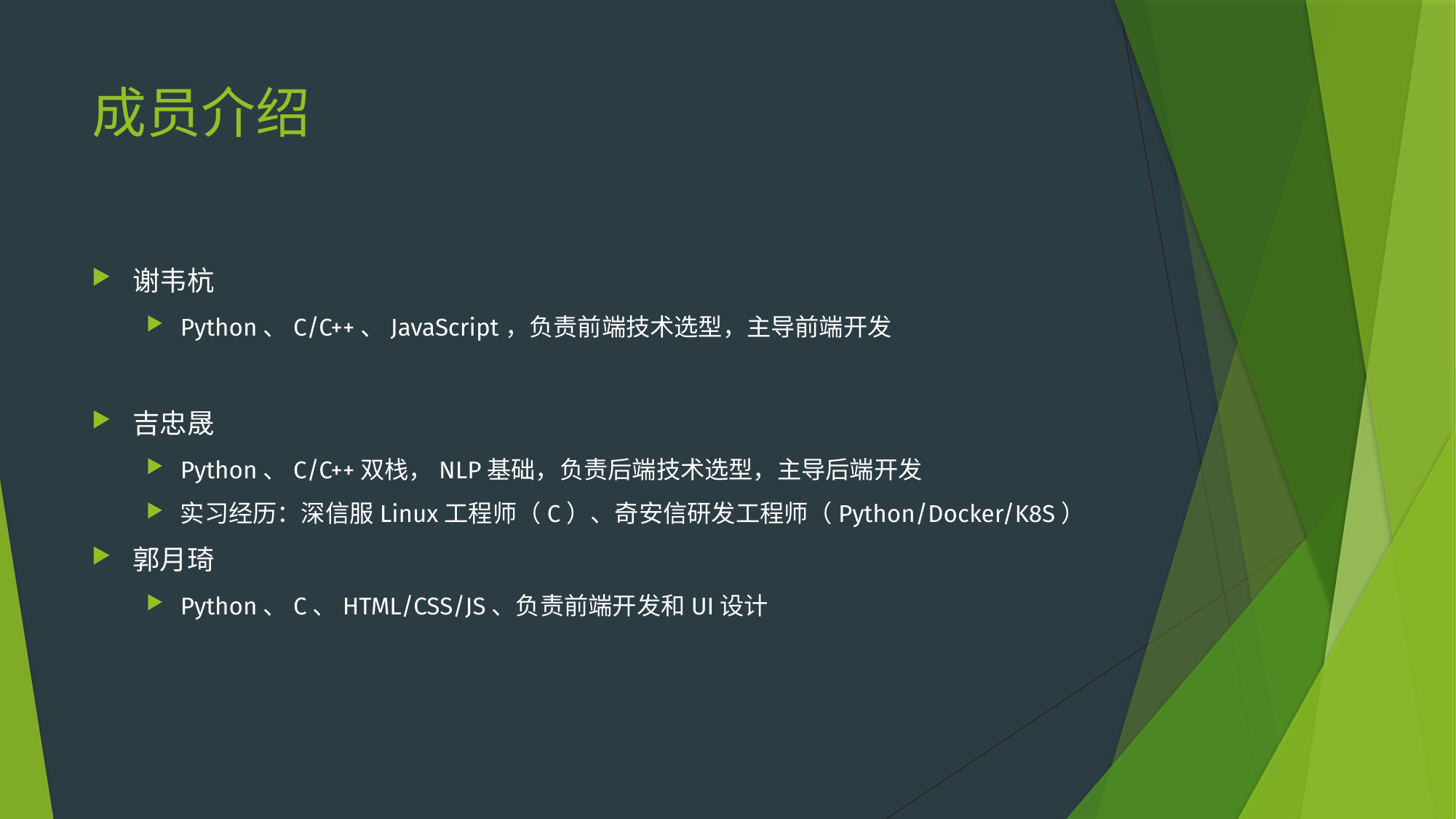

# 成员介绍
谢韦杭
Python、C/C++、JavaScript，负责前端技术选型，主导前端开发

吉忠晟
Python、C/C++双栈，NLP基础，负责后端技术选型，主导后端开发
实习经历：深信服Linux工程师（C）、奇安信研发工程师（Python/Docker/K8S）
郭月琦
Python、C、HTML/CSS/JS、负责前端开发和UI设计